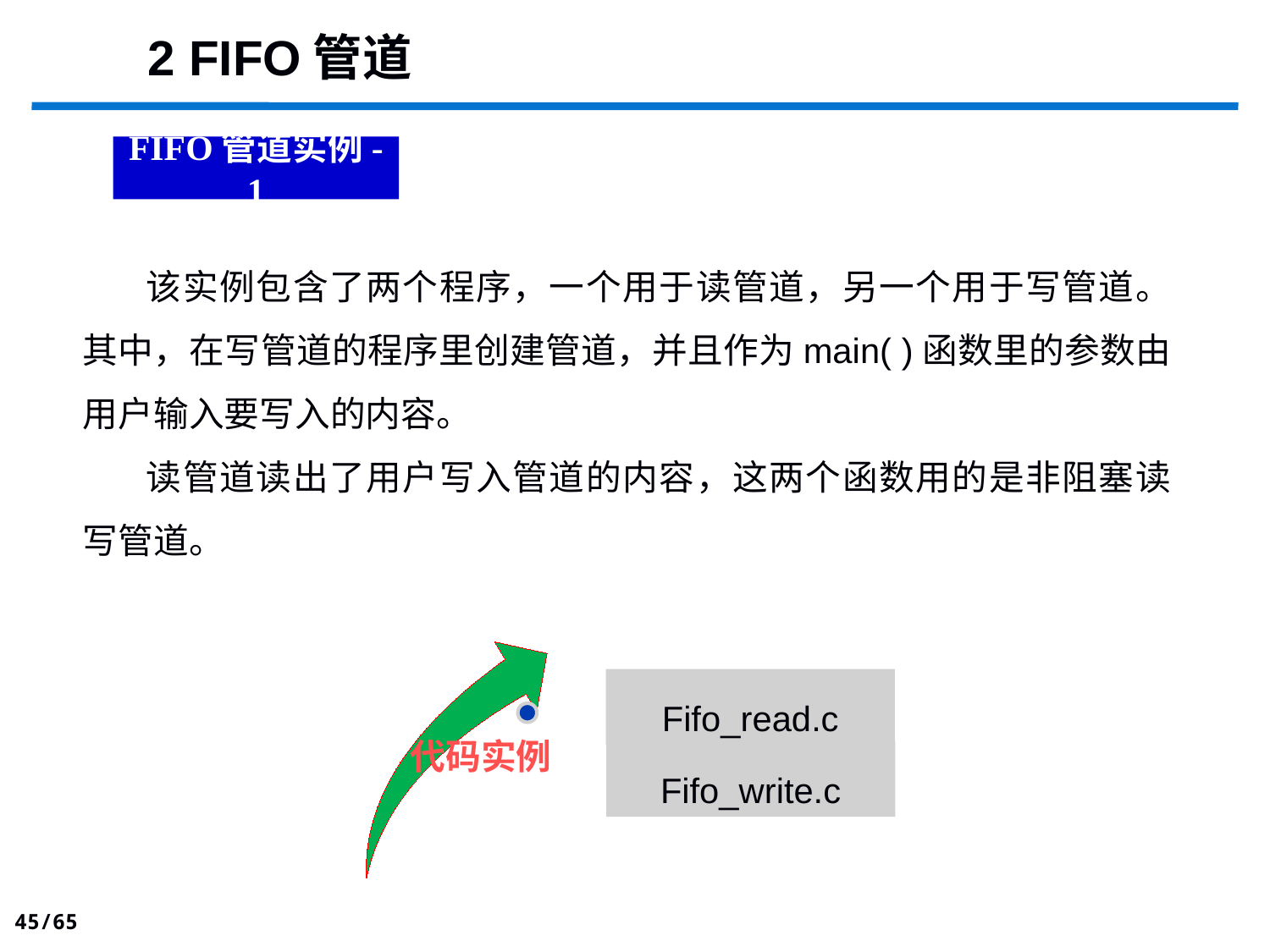

2 FIFO管道
FIFO管道实例-1
该实例包含了两个程序，一个用于读管道，另一个用于写管道。其中，在写管道的程序里创建管道，并且作为main( )函数里的参数由用户输入要写入的内容。
读管道读出了用户写入管道的内容，这两个函数用的是非阻塞读写管道。
代码实例
Fifo_read.c
Fifo_write.c